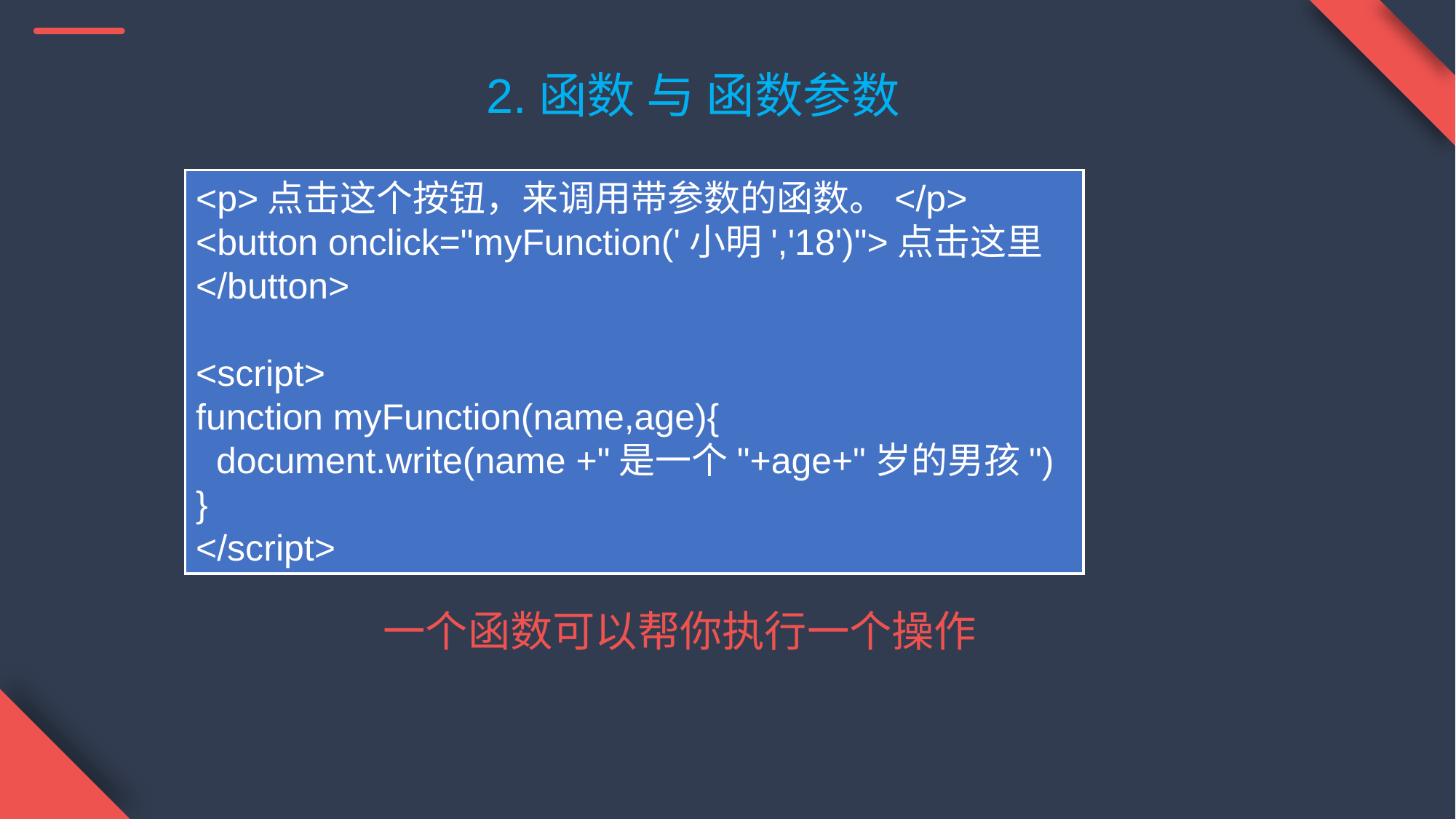

2.函数 与 函数参数
<p>点击这个按钮，来调用带参数的函数。</p>
<button onclick="myFunction('小明','18')">点击这里</button>

<script>
function myFunction(name,age){
  document.write(name +"是一个"+age+"岁的男孩")
}
</script>
一个函数可以帮你执行一个操作